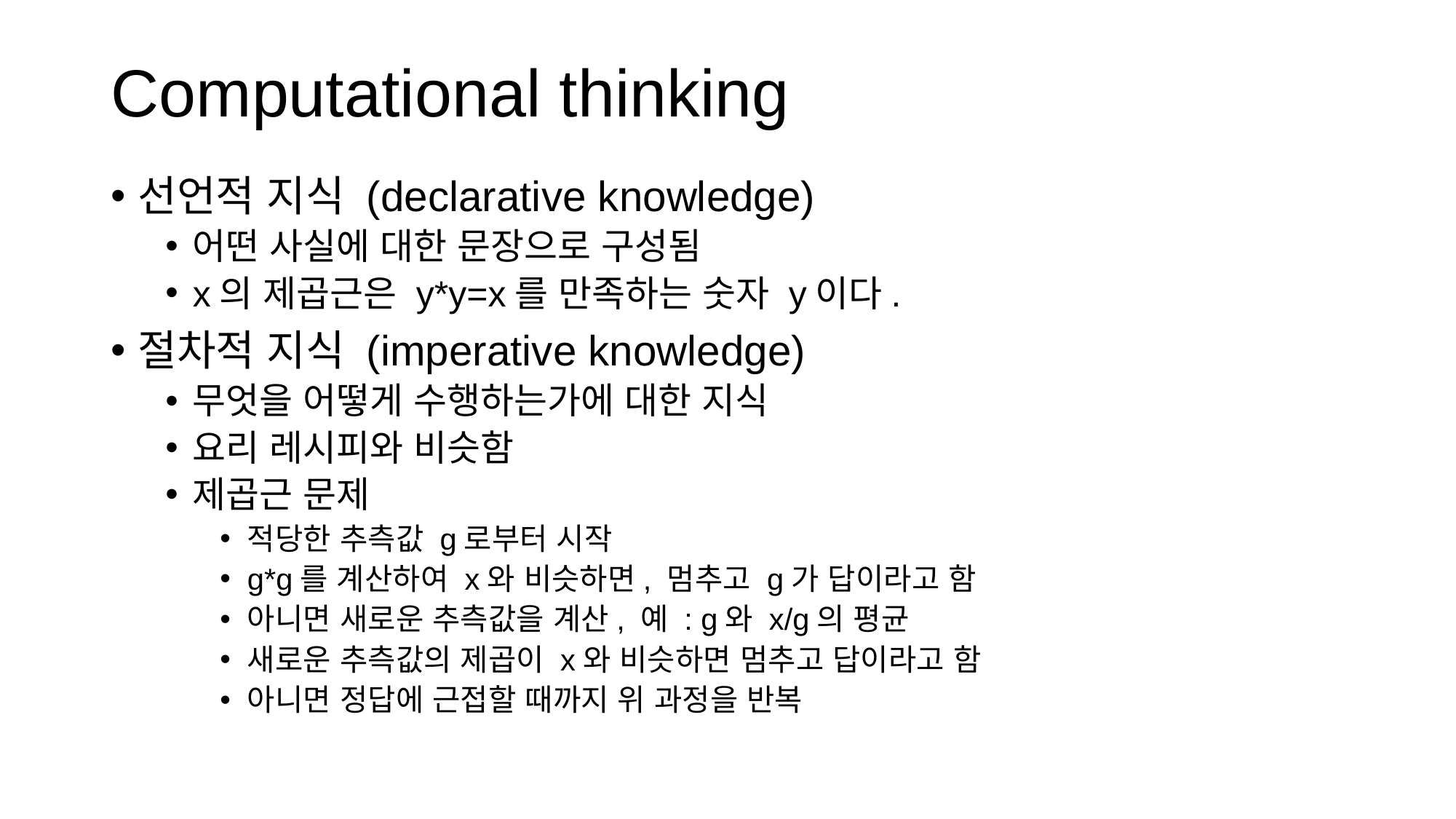

# Computational thinking
선언적 지식 (declarative knowledge)
어떤 사실에 대한 문장으로 구성됨
x의 제곱근은 y*y=x를 만족하는 숫자 y이다.
절차적 지식 (imperative knowledge)
무엇을 어떻게 수행하는가에 대한 지식
요리 레시피와 비슷함
제곱근 문제
적당한 추측값 g로부터 시작
g*g를 계산하여 x와 비슷하면, 멈추고 g가 답이라고 함
아니면 새로운 추측값을 계산, 예 : g와 x/g의 평균
새로운 추측값의 제곱이 x와 비슷하면 멈추고 답이라고 함
아니면 정답에 근접할 때까지 위 과정을 반복